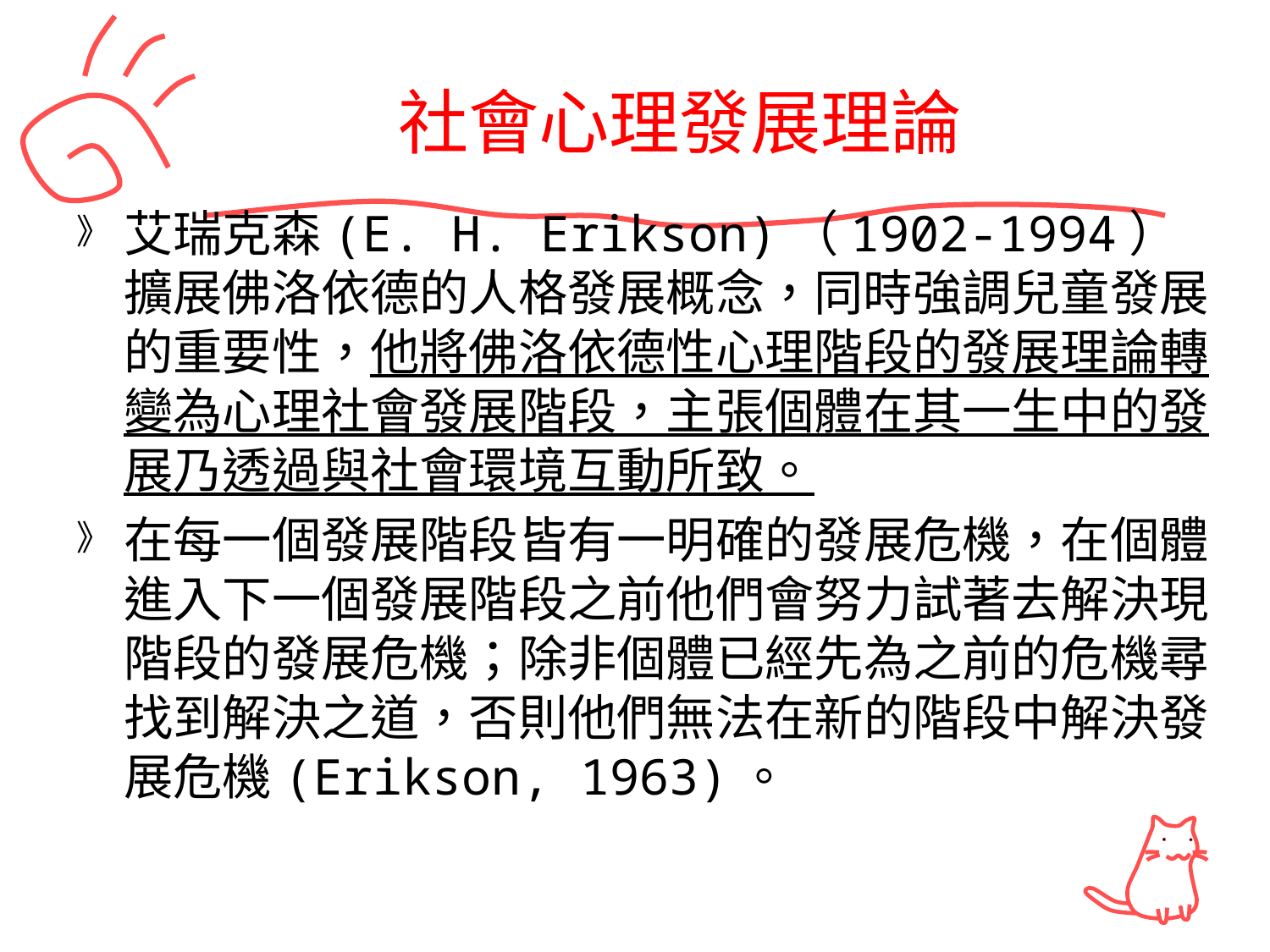

# 社會心理發展理論
艾瑞克森(E. H. Erikson)（1902-1994）擴展佛洛依德的人格發展概念，同時強調兒童發展的重要性，他將佛洛依德性心理階段的發展理論轉變為心理社會發展階段，主張個體在其一生中的發展乃透過與社會環境互動所致。
在每一個發展階段皆有一明確的發展危機，在個體進入下一個發展階段之前他們會努力試著去解決現階段的發展危機；除非個體已經先為之前的危機尋找到解決之道，否則他們無法在新的階段中解決發展危機(Erikson, 1963)。